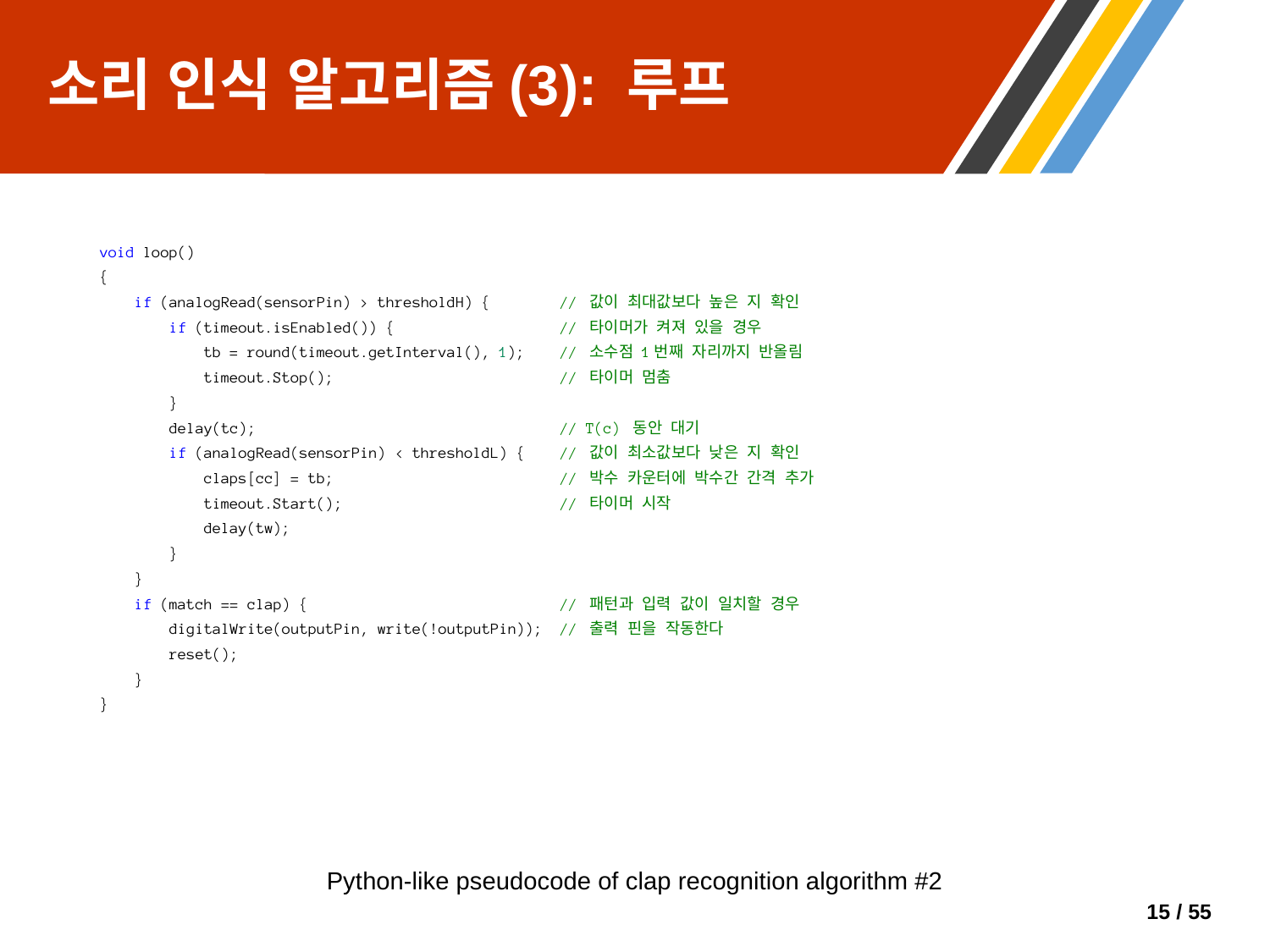

# 소리 인식 알고리즘(3): 루프
void loop()
{
    if (analogRead(sensorPin) > thresholdH) {        // 값이 최대값보다 높은 지 확인
        if (timeout.isEnabled()) {                   // 타이머가 켜져 있을 경우
            tb = round(timeout.getInterval(), 1);    // 소수점 1번째 자리까지 반올림
            timeout.Stop();                          // 타이머 멈춤
        }
        delay(tc);                                   // T(c) 동안 대기
        if (analogRead(sensorPin) < thresholdL) {    // 값이 최소값보다 낮은 지 확인
            claps[cc] = tb;                          // 박수 카운터에 박수간 간격 추가
            timeout.Start();                         // 타이머 시작
            delay(tw);
        }
    }
    if (match == clap) {                             // 패턴과 입력 값이 일치할 경우
        digitalWrite(outputPin, write(!outputPin));  // 출력 핀을 작동한다
        reset();
    }
}
Python-like pseudocode of clap recognition algorithm #2